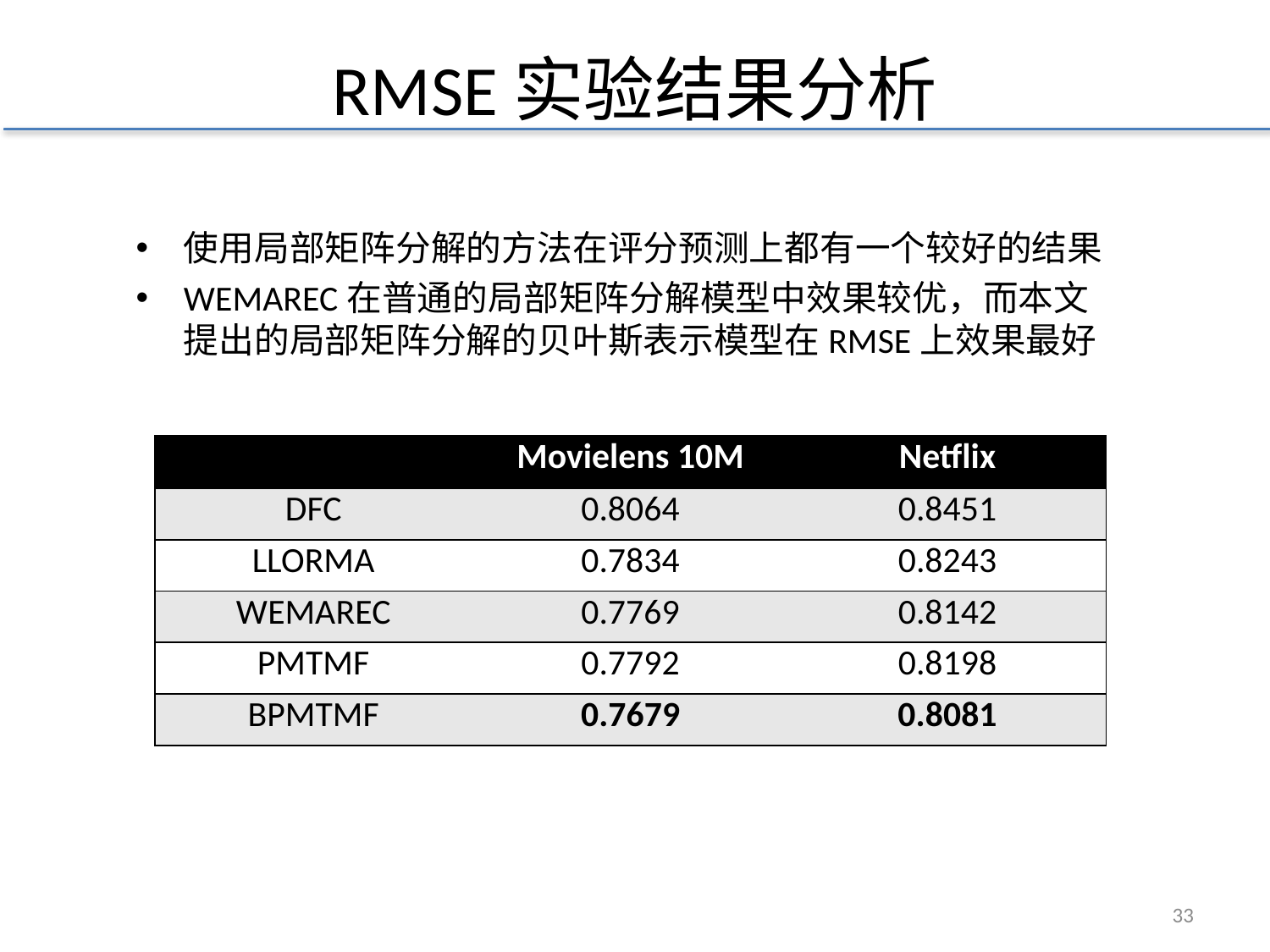

# RMSE实验结果分析
使用局部矩阵分解的方法在评分预测上都有一个较好的结果
WEMAREC在普通的局部矩阵分解模型中效果较优，而本文提出的局部矩阵分解的贝叶斯表示模型在RMSE上效果最好
|  | Movielens 10M | Netflix |
| --- | --- | --- |
| DFC | 0.8064 | 0.8451 |
| LLORMA | 0.7834 | 0.8243 |
| WEMAREC | 0.7769 | 0.8142 |
| PMTMF | 0.7792 | 0.8198 |
| BPMTMF | 0.7679 | 0.8081 |
33